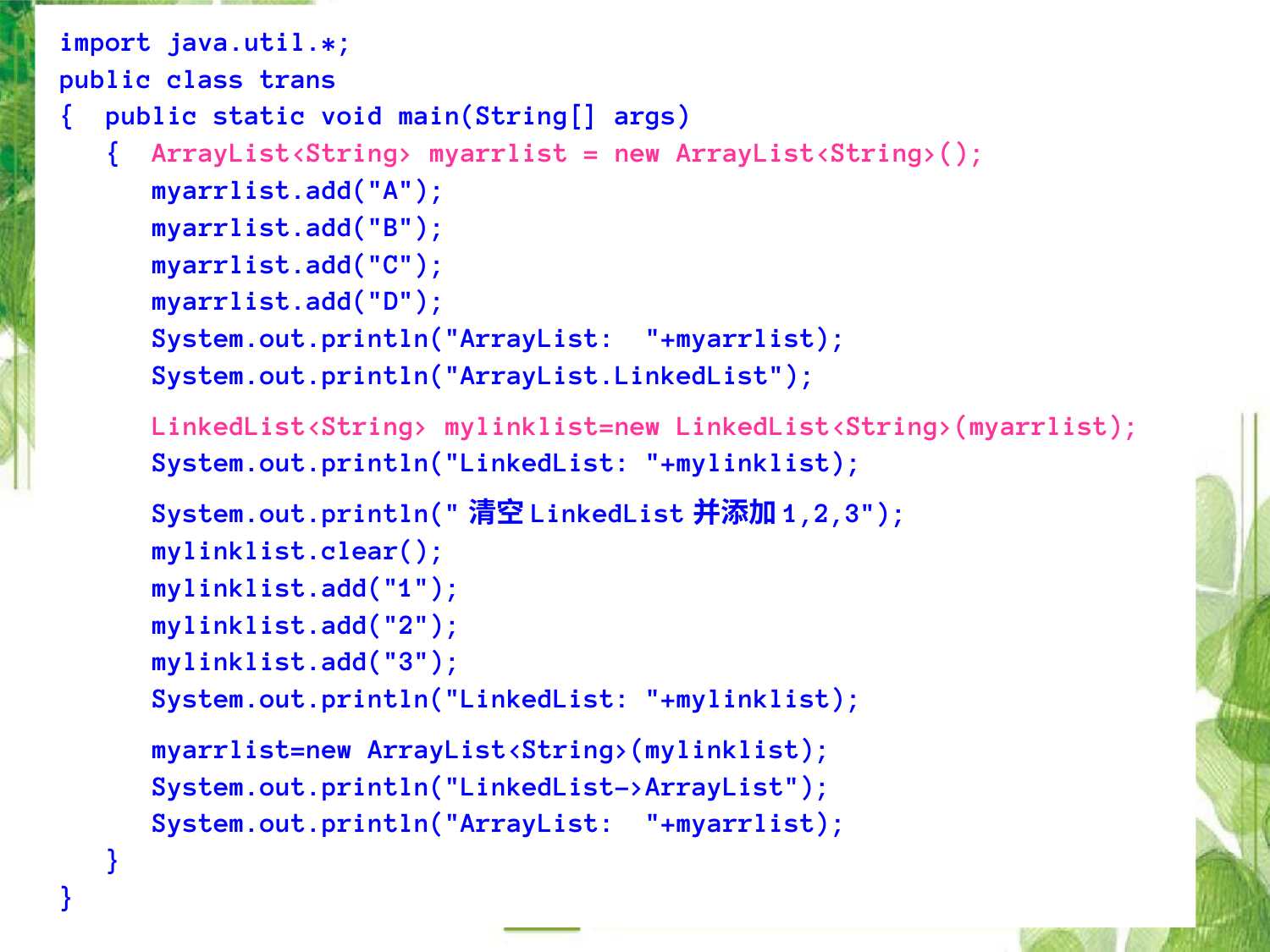

import java.util.*;
public class trans
{  public static void main(String[] args)
   {  ArrayList<String> myarrlist = new ArrayList<String>();
      myarrlist.add("A");
      myarrlist.add("B");
      myarrlist.add("C");
      myarrlist.add("D");
      System.out.println("ArrayList:  "+myarrlist);
      System.out.println("ArrayList.LinkedList");
      LinkedList<String> mylinklist=new LinkedList<String>(myarrlist);
      System.out.println("LinkedList: "+mylinklist);
      System.out.println("清空LinkedList并添加1,2,3");
      mylinklist.clear();
      mylinklist.add("1");
      mylinklist.add("2");
      mylinklist.add("3");
      System.out.println("LinkedList: "+mylinklist);
      myarrlist=new ArrayList<String>(mylinklist);
      System.out.println("LinkedList->ArrayList");
      System.out.println("ArrayList:  "+myarrlist);
   }
}